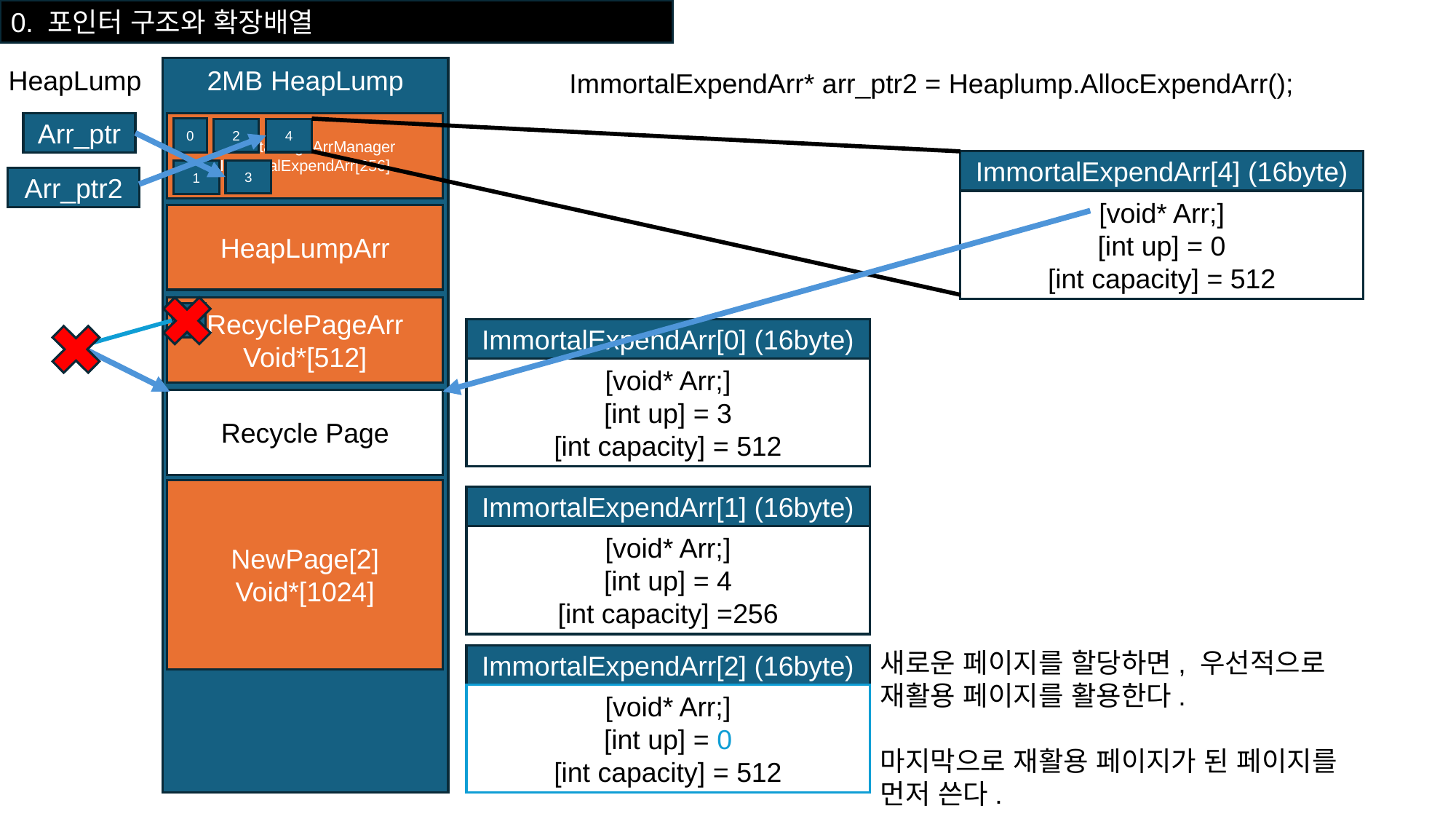

0. 포인터 구조와 확장배열
HeapLump
2MB HeapLump
ImmortalExpendArr* arr_ptr2 = Heaplump.AllocExpendArr();
Arr_ptr
ImmortalPageArrManager
ImmortalExpendArr[256]
0
2
4
ImmortalExpendArr[4] (16byte)
3
1
Arr_ptr2
[void* Arr;]
[int up] = 0
[int capacity] = 512
HeapLumpArr

RecyclePageArr
Void*[512]
0

ImmortalExpendArr[0] (16byte)
[void* Arr;]
[int up] = 3
[int capacity] = 512
Recycle Page
NewPage[2]
Void*[1024]
ImmortalExpendArr[1] (16byte)
[void* Arr;]
[int up] = 4
[int capacity] =256
새로운 페이지를 할당하면, 우선적으로 재활용 페이지를 활용한다.

마지막으로 재활용 페이지가 된 페이지를 먼저 쓴다.
ImmortalExpendArr[2] (16byte)
[void* Arr;]
[int up] = 0
[int capacity] = 512